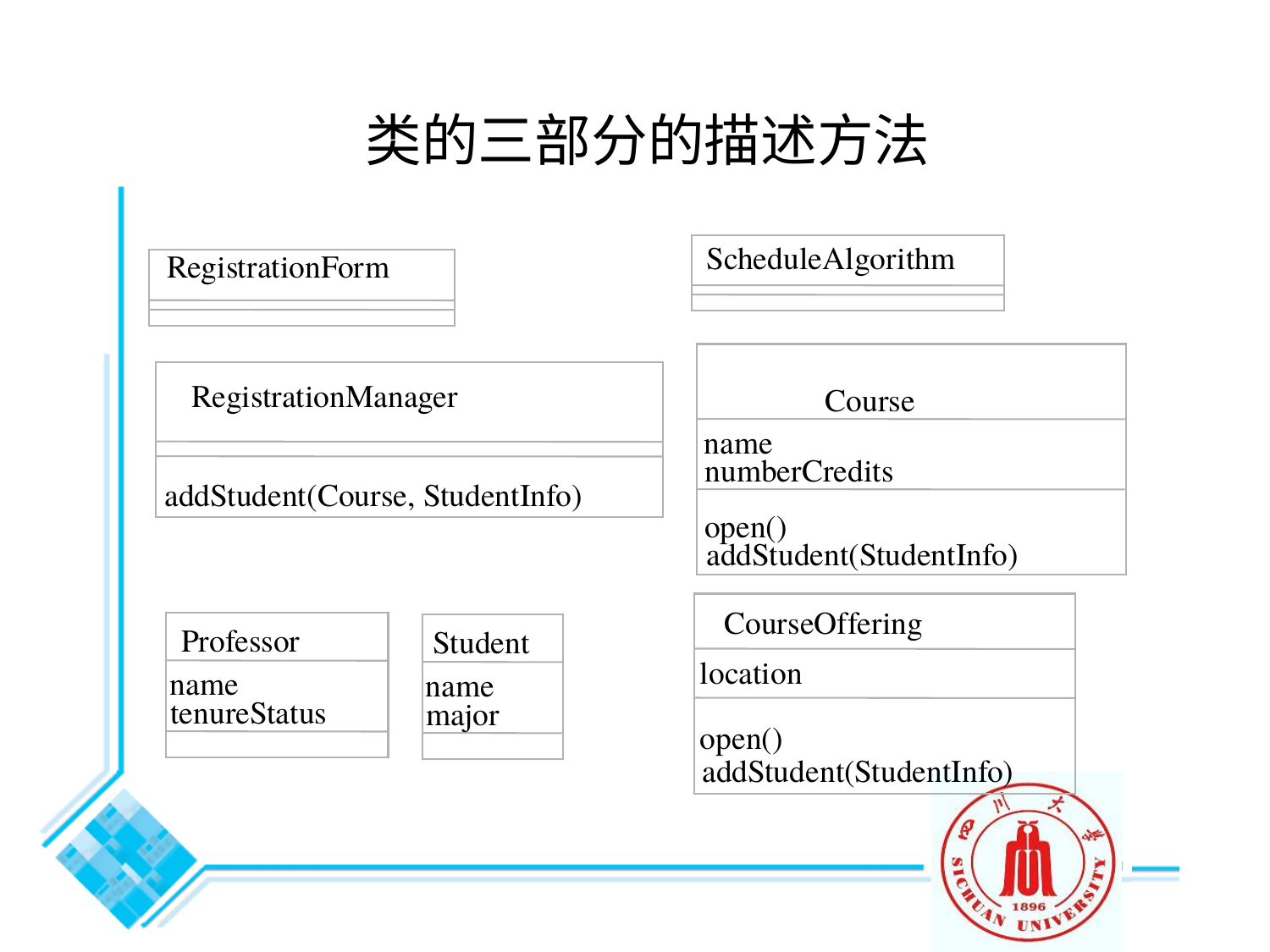

# 类的三部分的描述方法

ScheduleAlgorithm

RegistrationForm

Course

name
numberCredits
open()
addStudent(StudentInfo)

RegistrationManager

addStudent(Course, StudentInfo)

CourseOffering

location
open()
addStudent(StudentInfo)

Professor

name
tenureStatus

Student

name
major